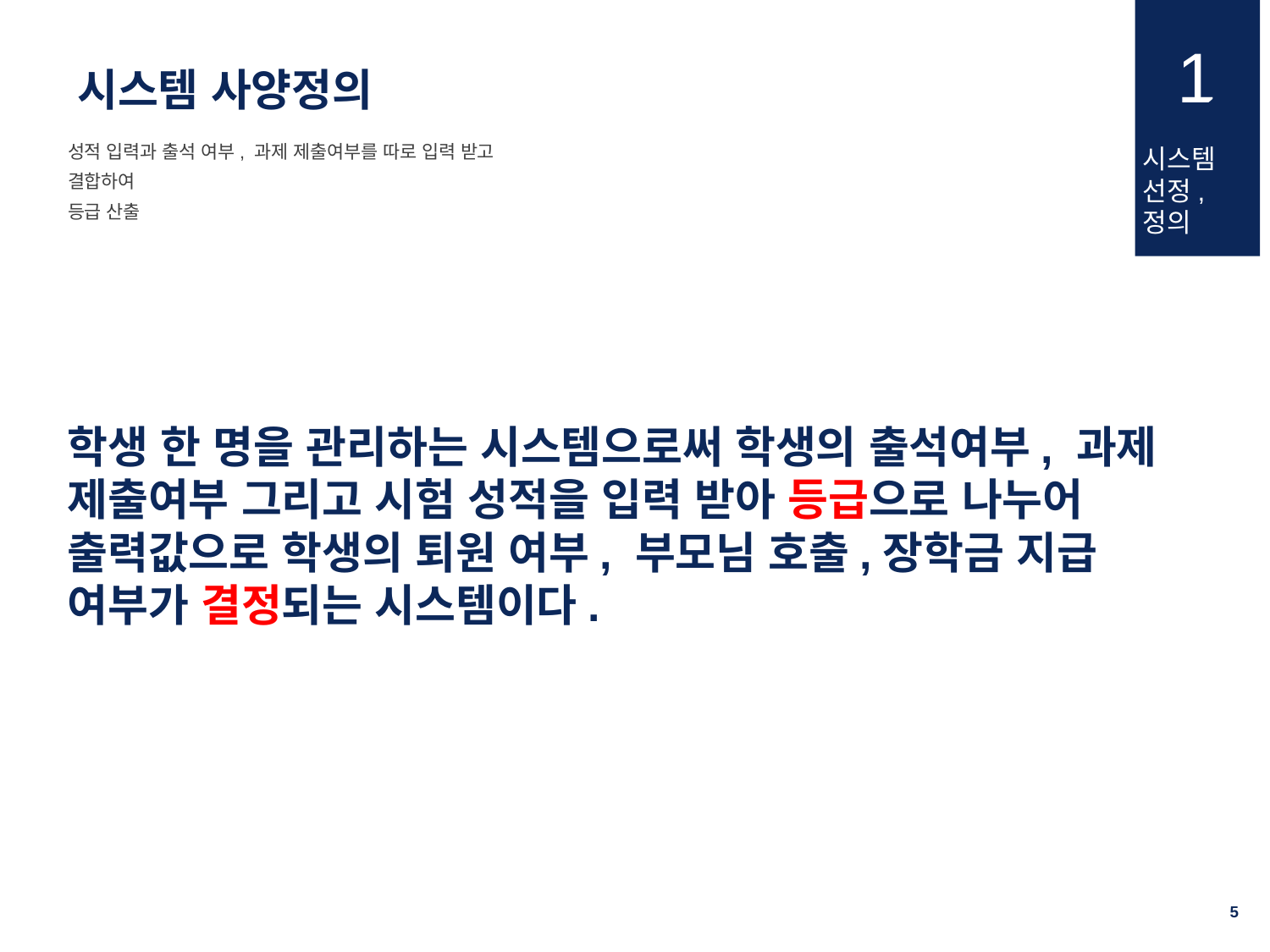

1

시스템 사양정의

성적 입력과 출석 여부, 과제 제출여부를 따로 입력 받고 결합하여
등급 산출
시스템
선정,정의
학생 한 명을 관리하는 시스템으로써 학생의 출석여부, 과제 제출여부 그리고 시험 성적을 입력 받아 등급으로 나누어 출력값으로 학생의 퇴원 여부, 부모님 호출,장학금 지급 여부가 결정되는 시스템이다.
5